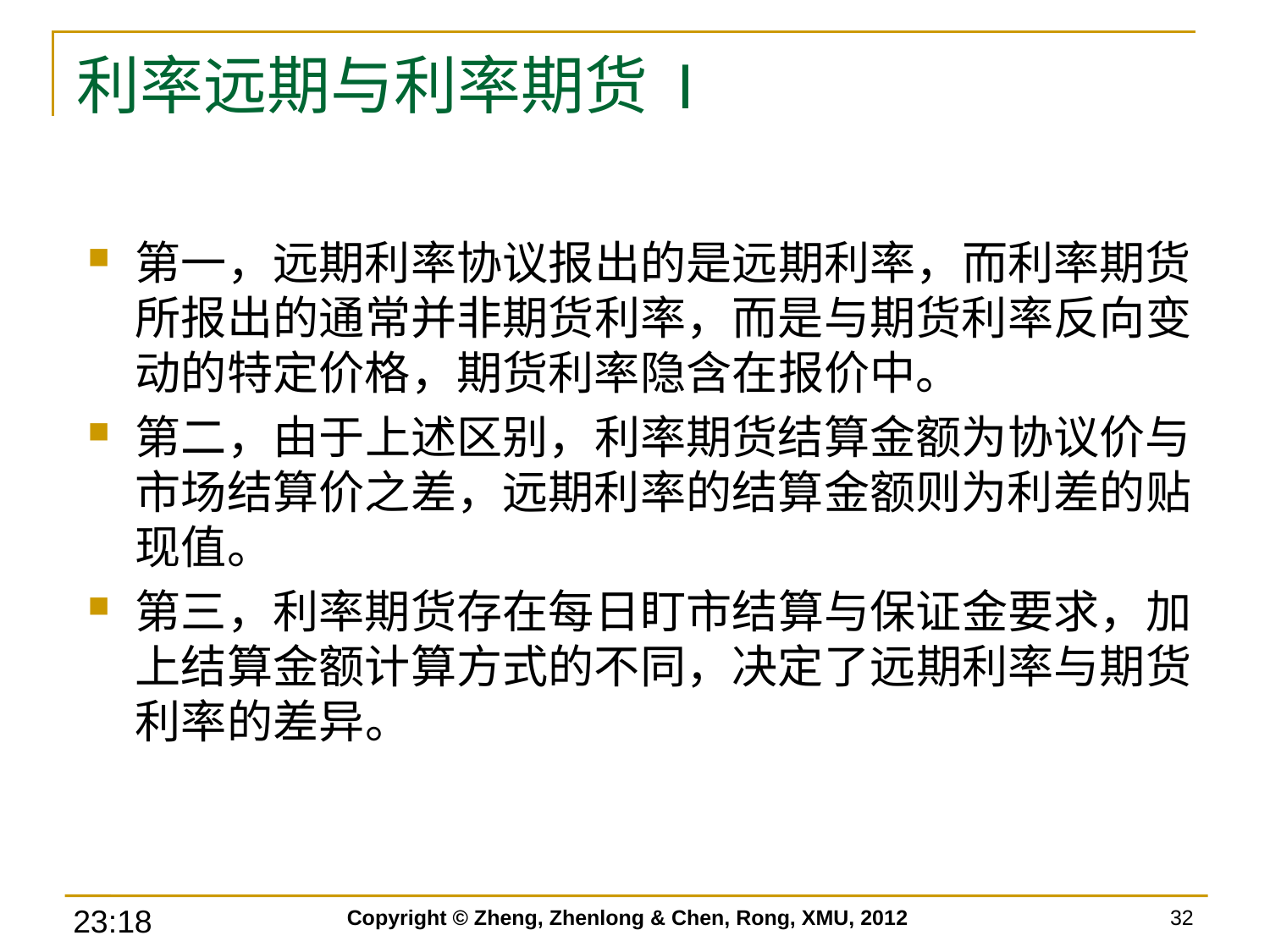

# 利率远期与利率期货 I
第一，远期利率协议报出的是远期利率，而利率期货所报出的通常并非期货利率，而是与期货利率反向变动的特定价格，期货利率隐含在报价中。
第二，由于上述区别，利率期货结算金额为协议价与市场结算价之差，远期利率的结算金额则为利差的贴现值。
第三，利率期货存在每日盯市结算与保证金要求，加上结算金额计算方式的不同，决定了远期利率与期货利率的差异。
Copyright © Zheng, Zhenlong & Chen, Rong, XMU, 2012
32